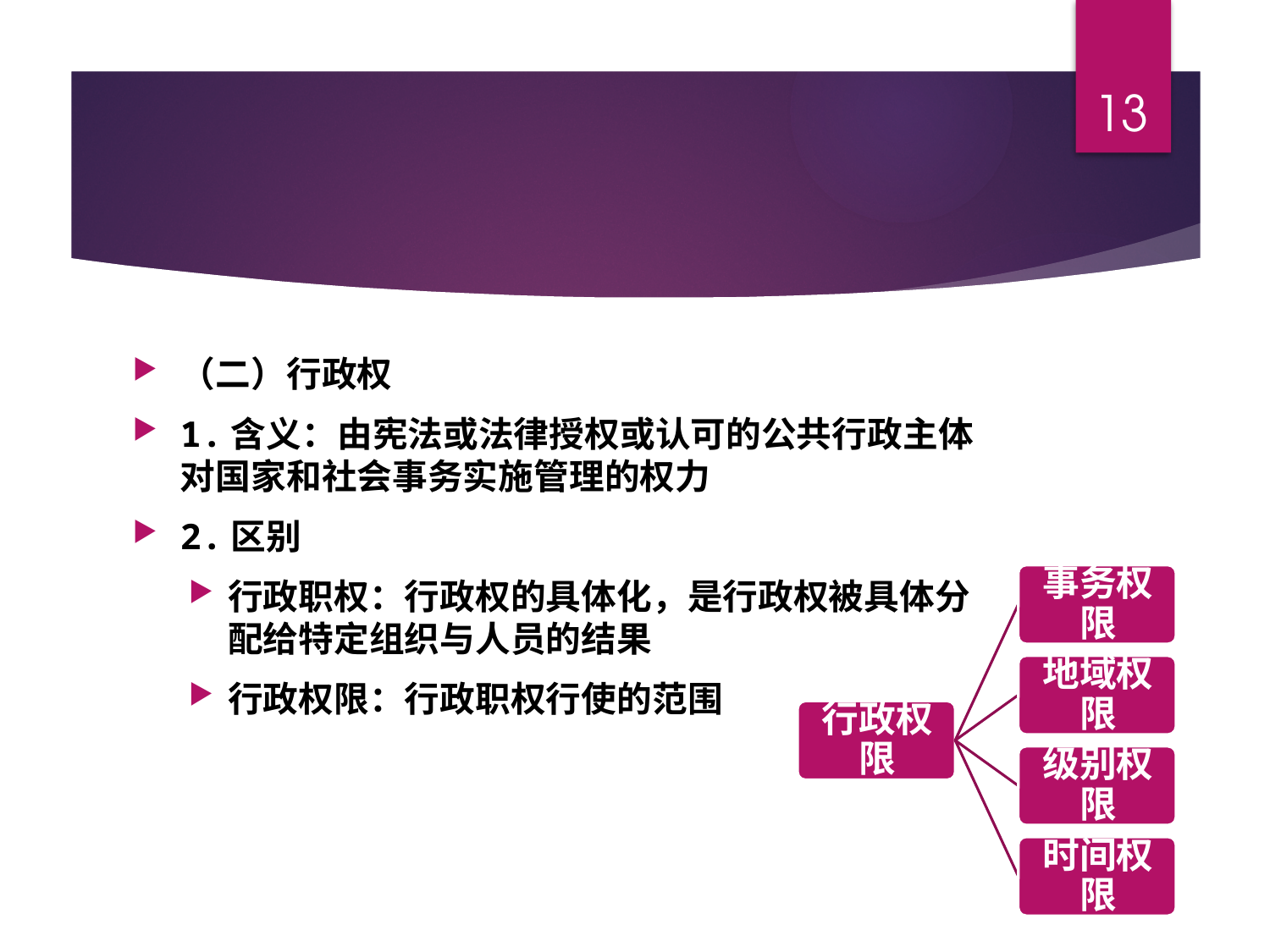

13
#
（二）行政权
1.含义：由宪法或法律授权或认可的公共行政主体对国家和社会事务实施管理的权力
2.区别
行政职权：行政权的具体化，是行政权被具体分配给特定组织与人员的结果
行政权限：行政职权行使的范围

行政权限

事务权限

地域权限

级别权限

时间权限